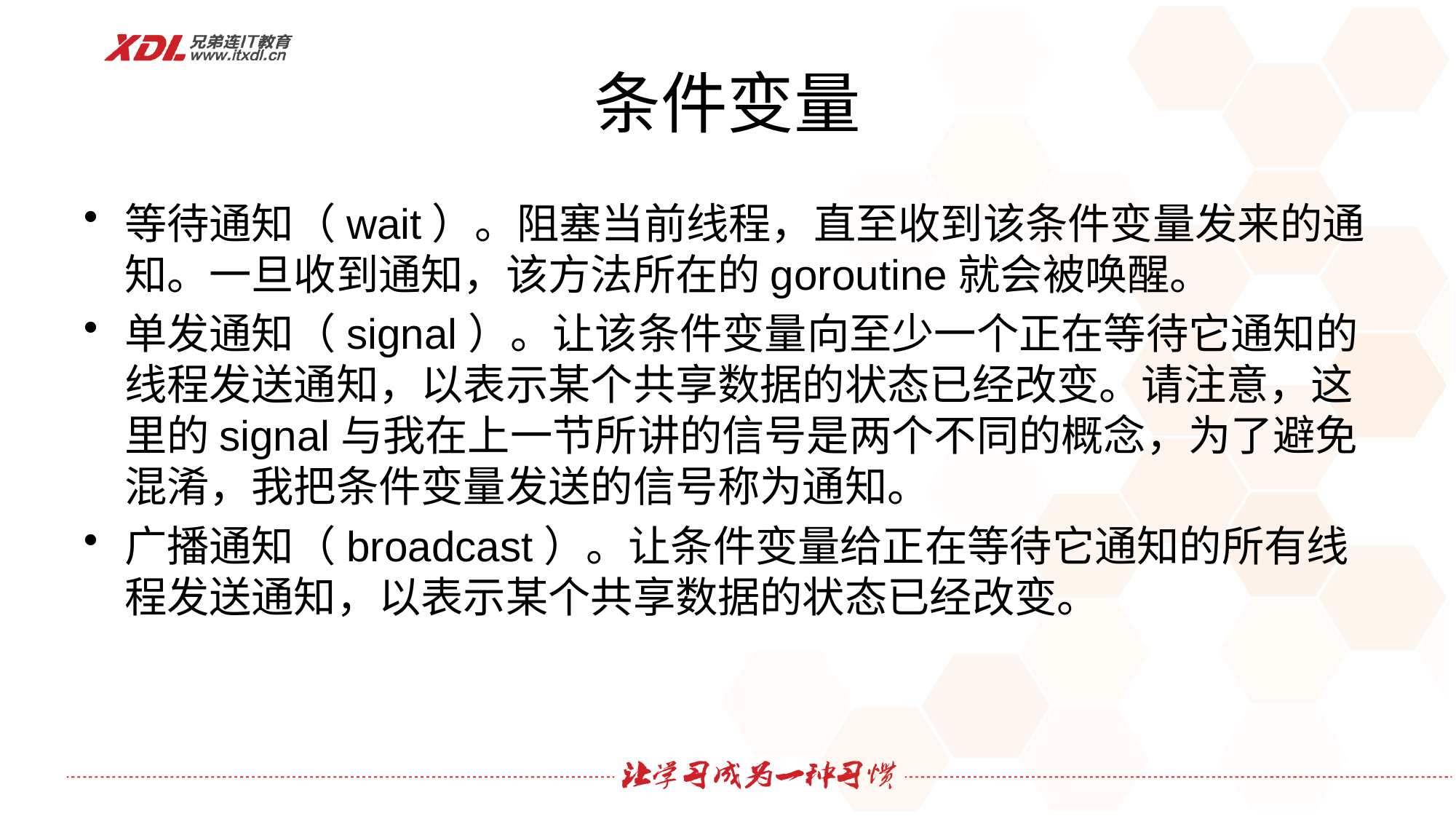

# 条件变量
等待通知（wait）。阻塞当前线程，直至收到该条件变量发来的通知。一旦收到通知，该方法所在的goroutine就会被唤醒。
单发通知（signal）。让该条件变量向至少一个正在等待它通知的线程发送通知，以表示某个共享数据的状态已经改变。请注意，这里的signal与我在上一节所讲的信号是两个不同的概念，为了避免混淆，我把条件变量发送的信号称为通知。
广播通知（broadcast）。让条件变量给正在等待它通知的所有线程发送通知，以表示某个共享数据的状态已经改变。